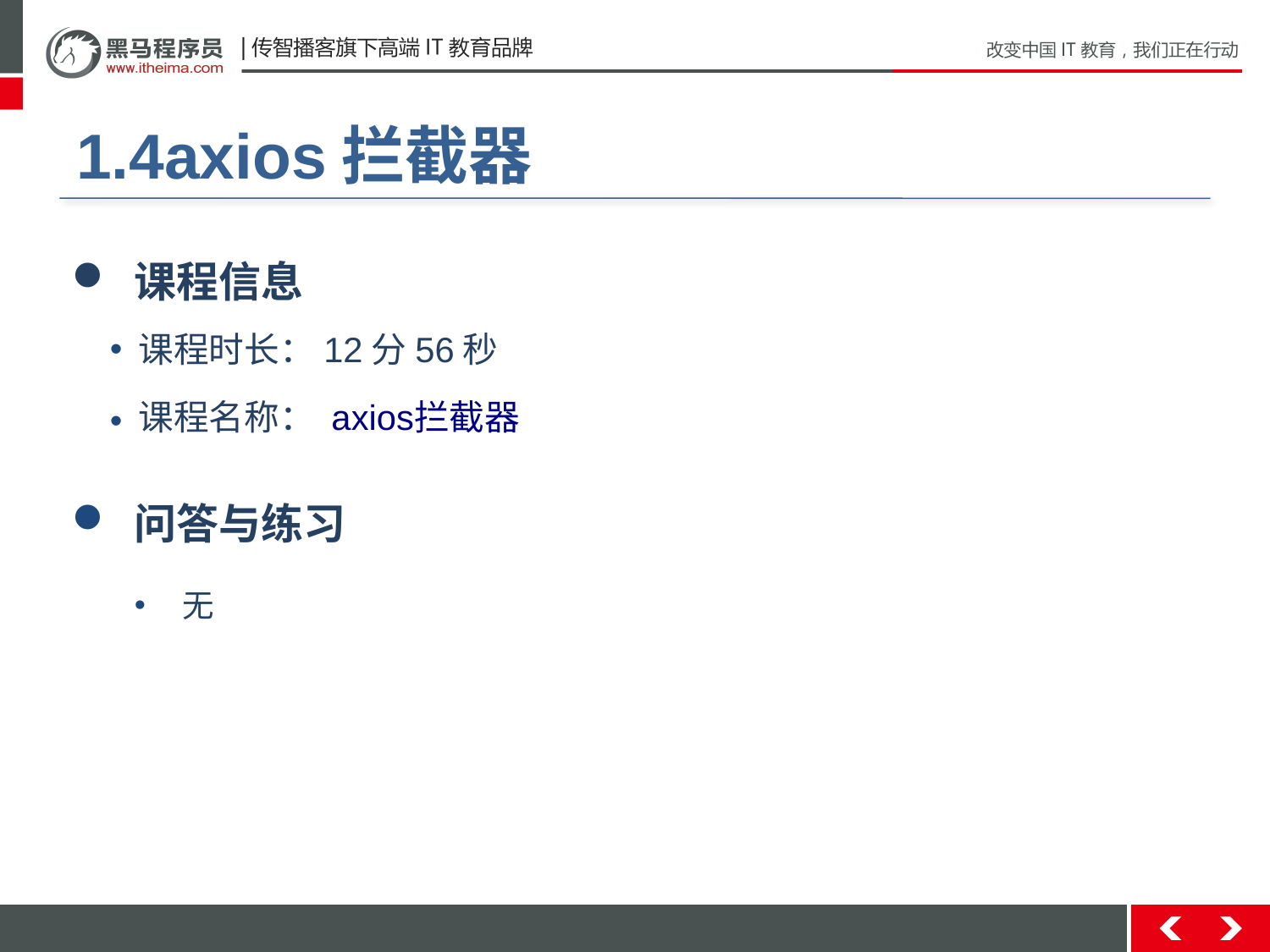

#
1.4axios拦截器
 课程信息
 课程时长：12分56秒
 课程名称： axios拦截器
 问答与练习
无